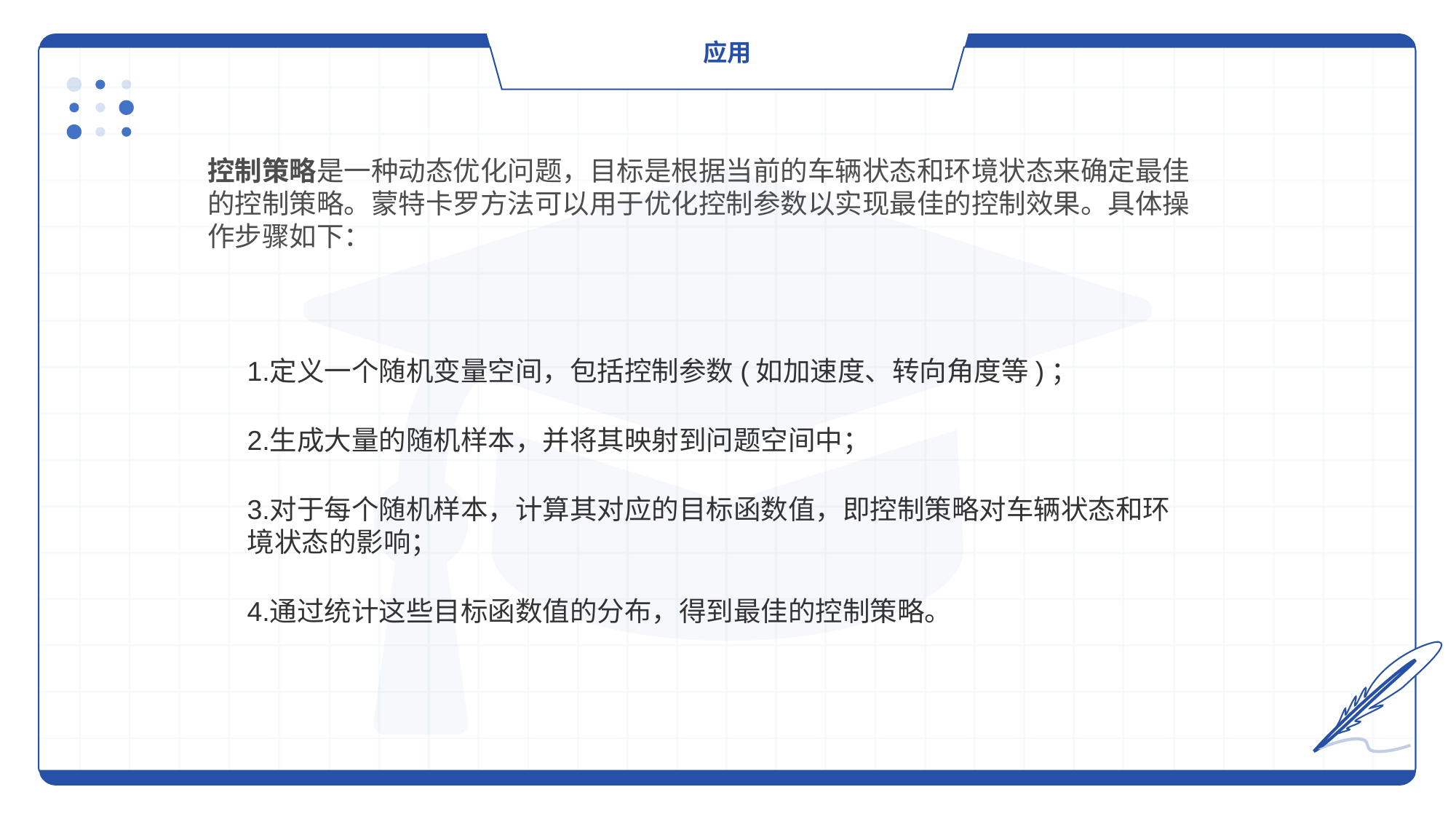

应用
控制策略是一种动态优化问题，目标是根据当前的车辆状态和环境状态来确定最佳的控制策略。蒙特卡罗方法可以用于优化控制参数以实现最佳的控制效果。具体操作步骤如下：
定义一个随机变量空间，包括控制参数(如加速度、转向角度等)；
生成大量的随机样本，并将其映射到问题空间中；
对于每个随机样本，计算其对应的目标函数值，即控制策略对车辆状态和环境状态的影响；
通过统计这些目标函数值的分布，得到最佳的控制策略。